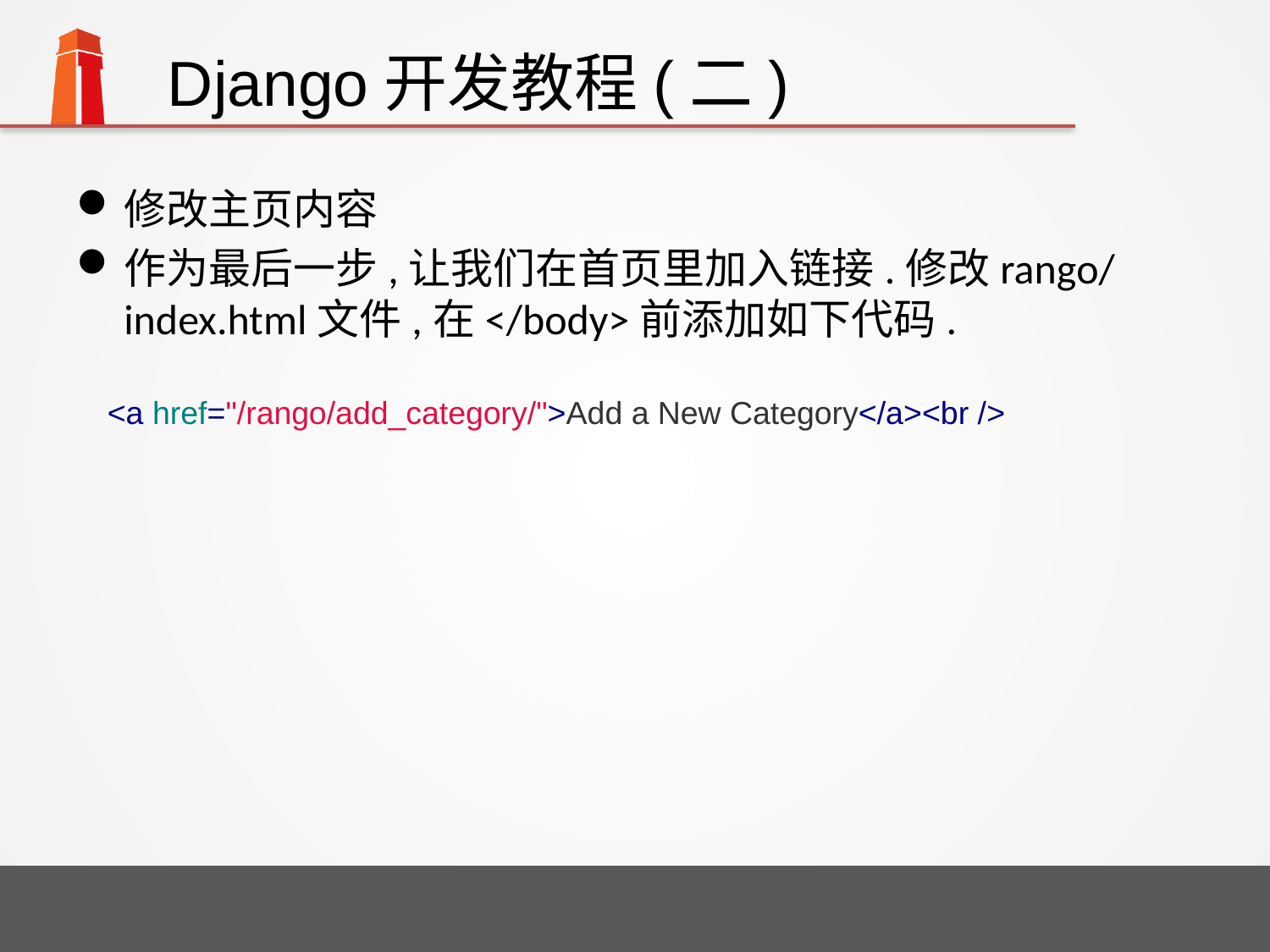

# Django开发教程(二)
修改主页内容
作为最后一步,让我们在首页里加入链接.修改rango/index.html文件,在</body>前添加如下代码.

<a href="/rango/add_category/">Add a New Category</a><br />